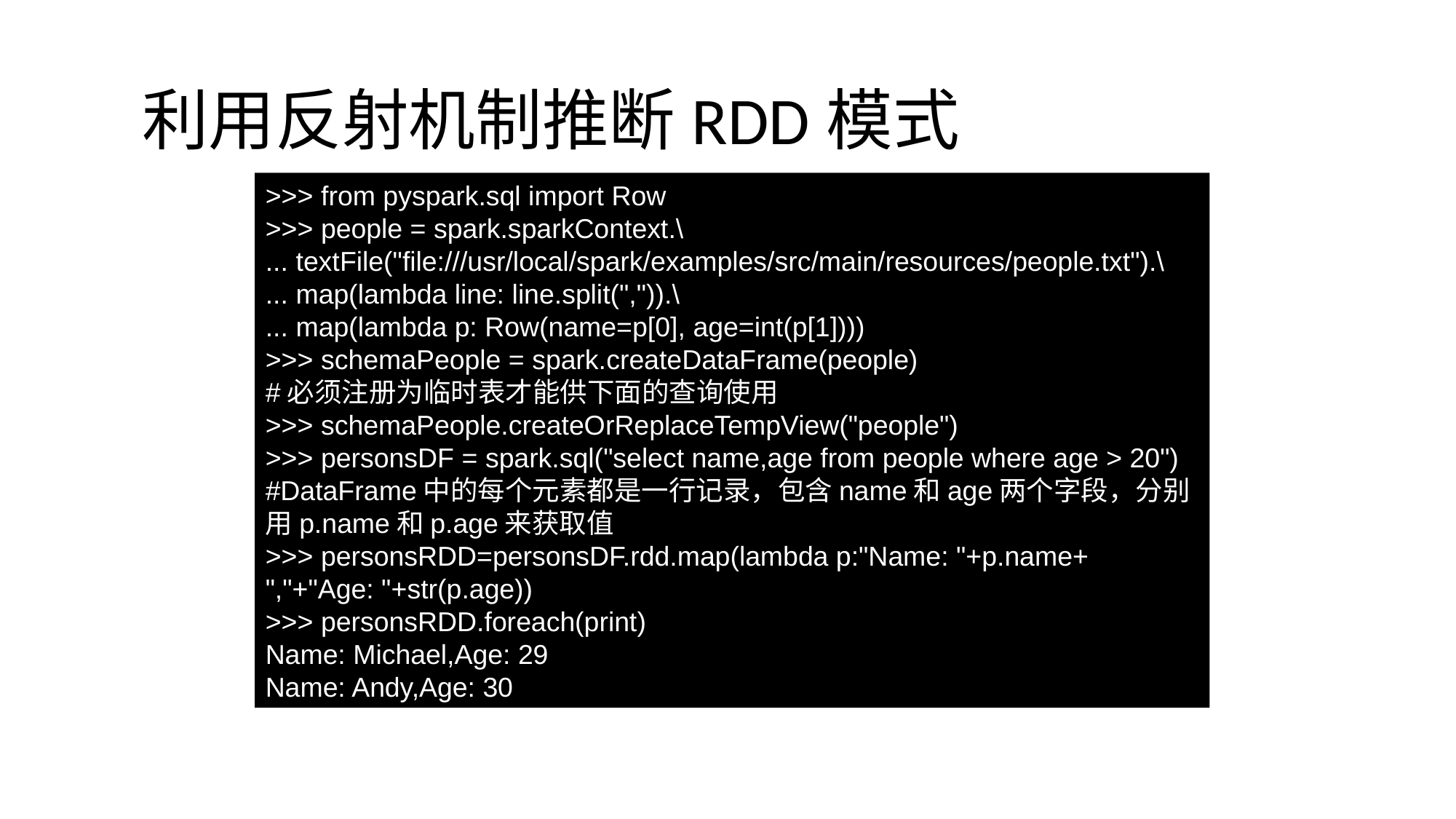

# 利用反射机制推断RDD模式
>>> from pyspark.sql import Row
>>> people = spark.sparkContext.\
... textFile("file:///usr/local/spark/examples/src/main/resources/people.txt").\
... map(lambda line: line.split(",")).\
... map(lambda p: Row(name=p[0], age=int(p[1])))
>>> schemaPeople = spark.createDataFrame(people)
#必须注册为临时表才能供下面的查询使用
>>> schemaPeople.createOrReplaceTempView("people")
>>> personsDF = spark.sql("select name,age from people where age > 20")
#DataFrame中的每个元素都是一行记录，包含name和age两个字段，分别用p.name和p.age来获取值
>>> personsRDD=personsDF.rdd.map(lambda p:"Name: "+p.name+ ","+"Age: "+str(p.age))
>>> personsRDD.foreach(print)
Name: Michael,Age: 29
Name: Andy,Age: 30